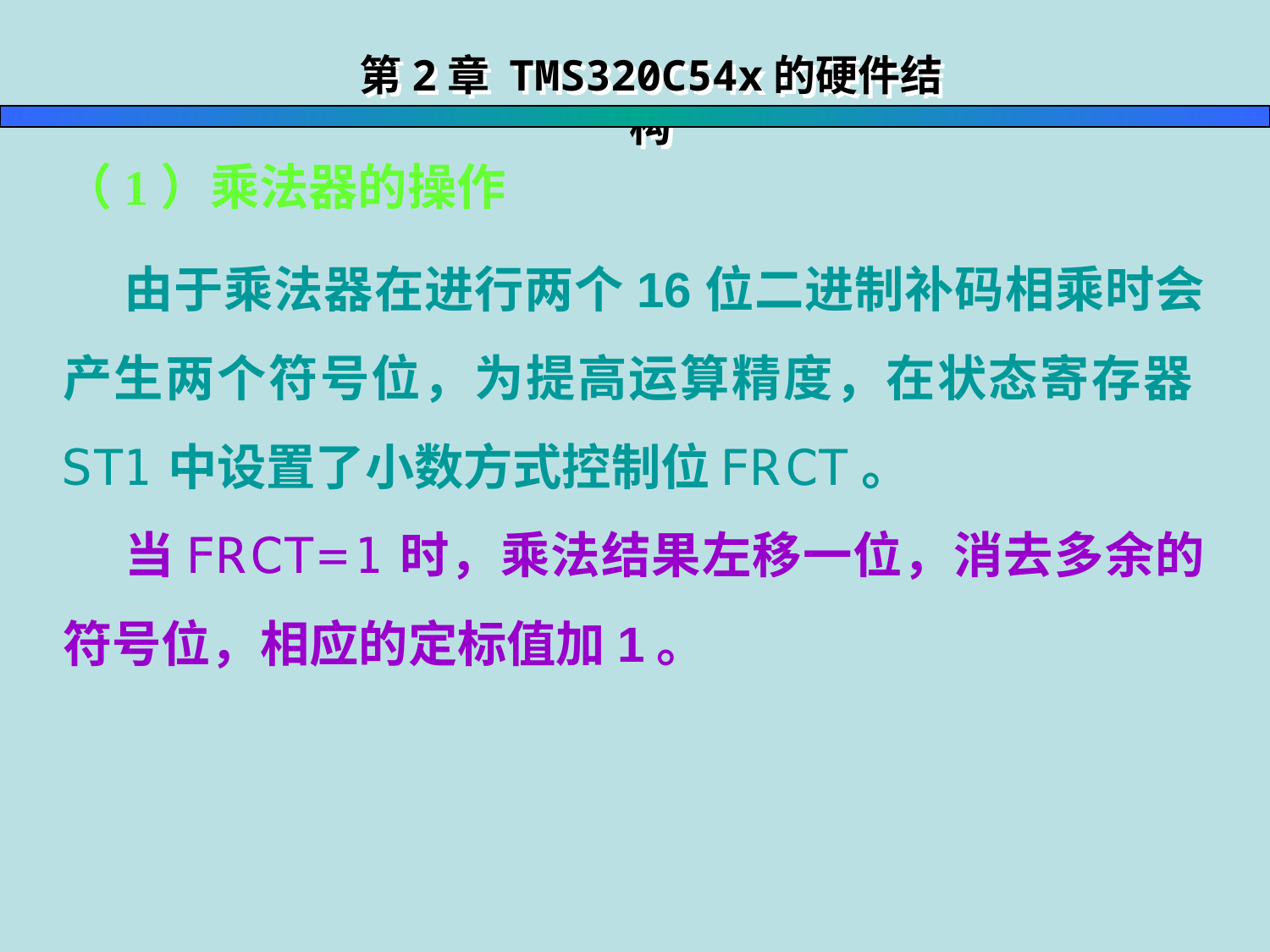

第2章 TMS320C54x的硬件结构

（1）乘法器的操作
    由于乘法器在进行两个16位二进制补码相乘时会产生两个符号位，为提高运算精度，在状态寄存器ST1中设置了小数方式控制位FRCT。
    当FRCT=1时，乘法结果左移一位，消去多余的符号位，相应的定标值加1。
62